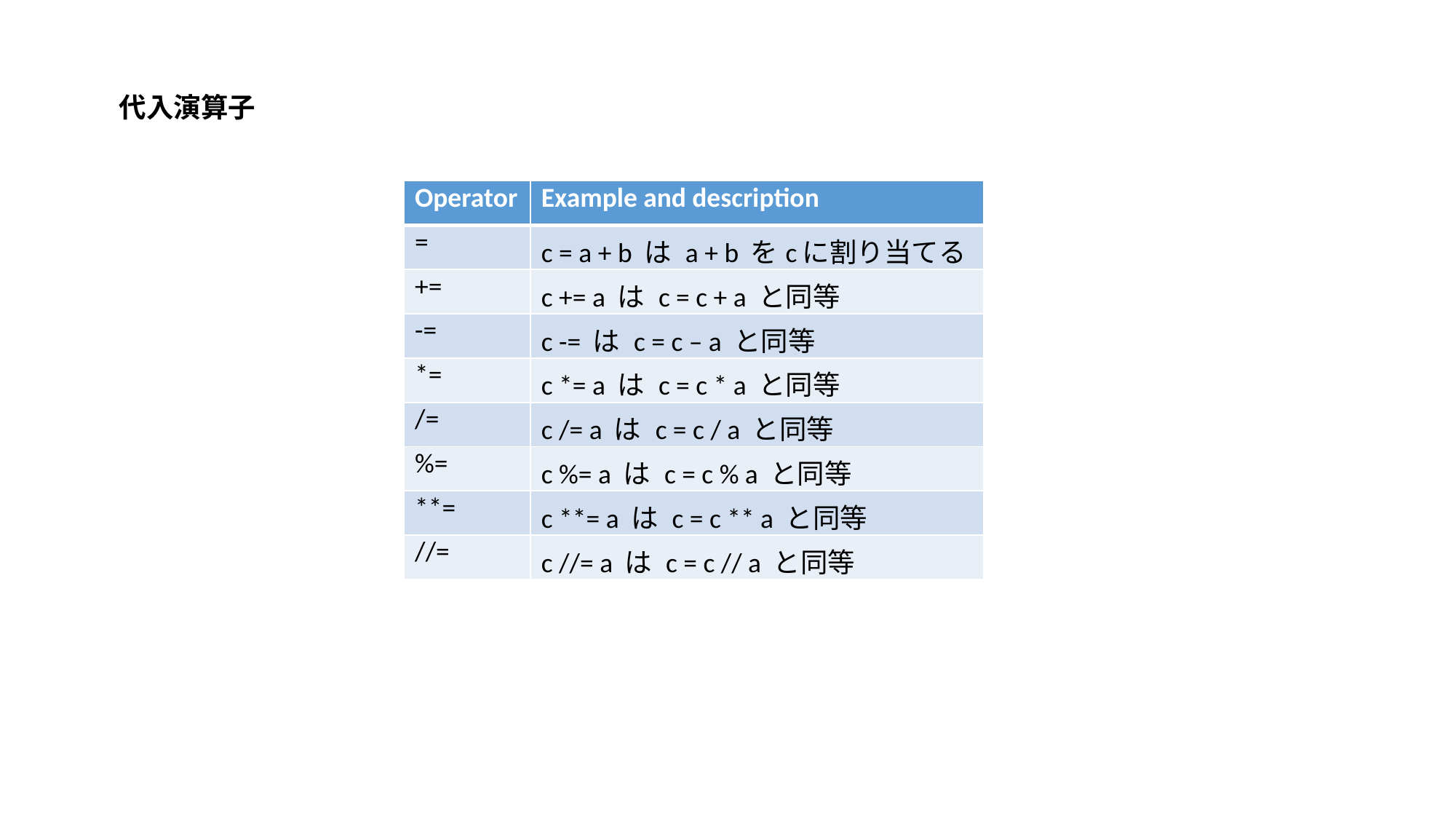

代入演算子
| Operator | Example and description |
| --- | --- |
| = | c = a + b は a + b をcに割り当てる |
| += | c += a は c = c + a と同等 |
| -= | c -= は c = c – a と同等 |
| \*= | c \*= a は c = c \* a と同等 |
| /= | c /= a は c = c / a と同等 |
| %= | c %= a は c = c % a と同等 |
| \*\*= | c \*\*= a は c = c \*\* a と同等 |
| //= | c //= a は c = c // a と同等 |